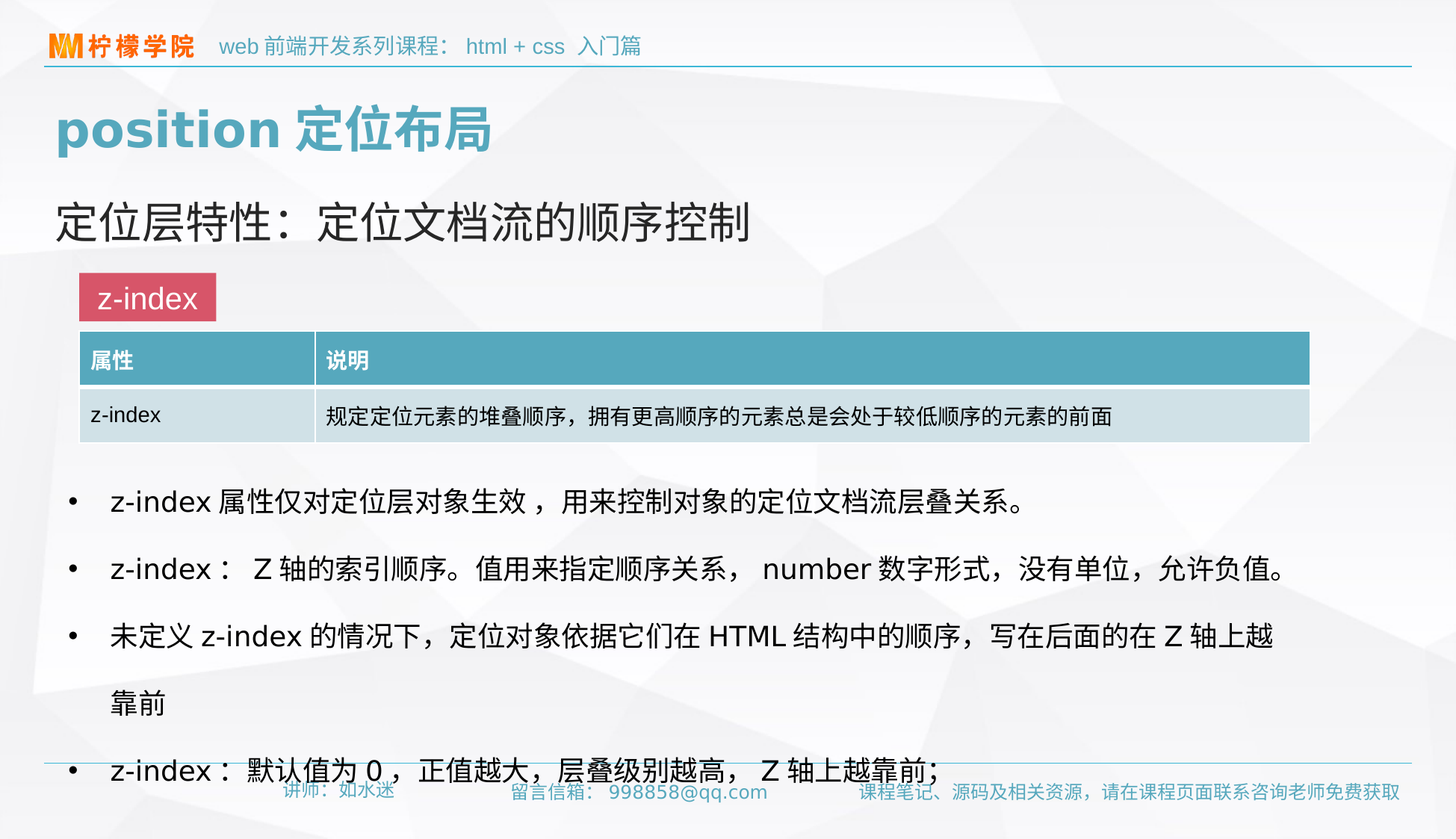

position定位布局
定位层特性：定位文档流的顺序控制
z-index
| 属性 | 说明 |
| --- | --- |
| z-index | 规定定位元素的堆叠顺序，拥有更高顺序的元素总是会处于较低顺序的元素的前面 |
z-index属性仅对定位层对象生效 ，用来控制对象的定位文档流层叠关系。
z-index：Z轴的索引顺序。值用来指定顺序关系，number数字形式，没有单位，允许负值。
未定义z-index的情况下，定位对象依据它们在HTML结构中的顺序，写在后面的在Z轴上越靠前
z-index：默认值为0，正值越大，层叠级别越高，Z轴上越靠前；